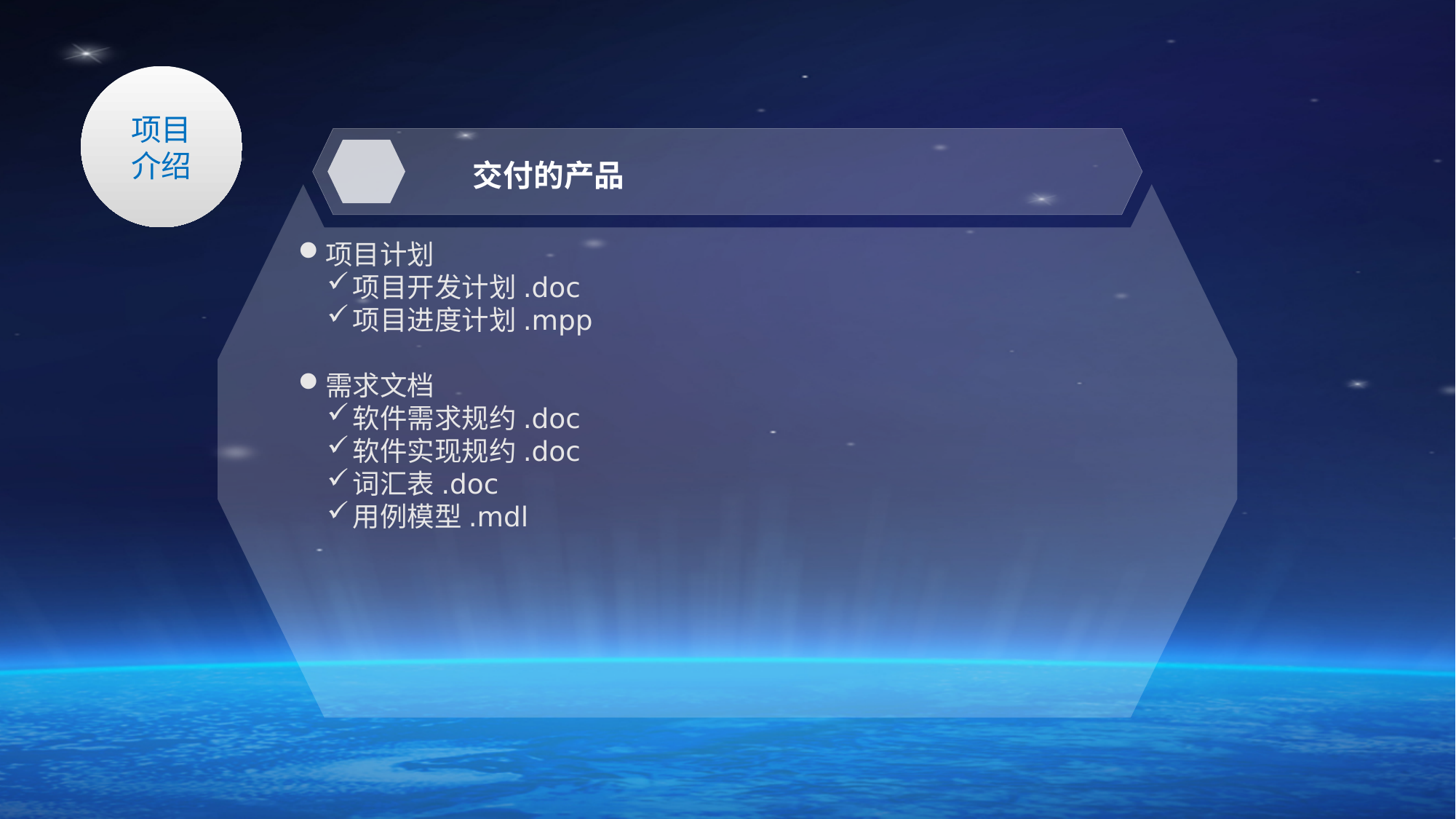

项目
介绍

交付的产品
项目计划
项目开发计划.doc
项目进度计划.mpp

需求文档
软件需求规约.doc
软件实现规约.doc
词汇表.doc
用例模型.mdl